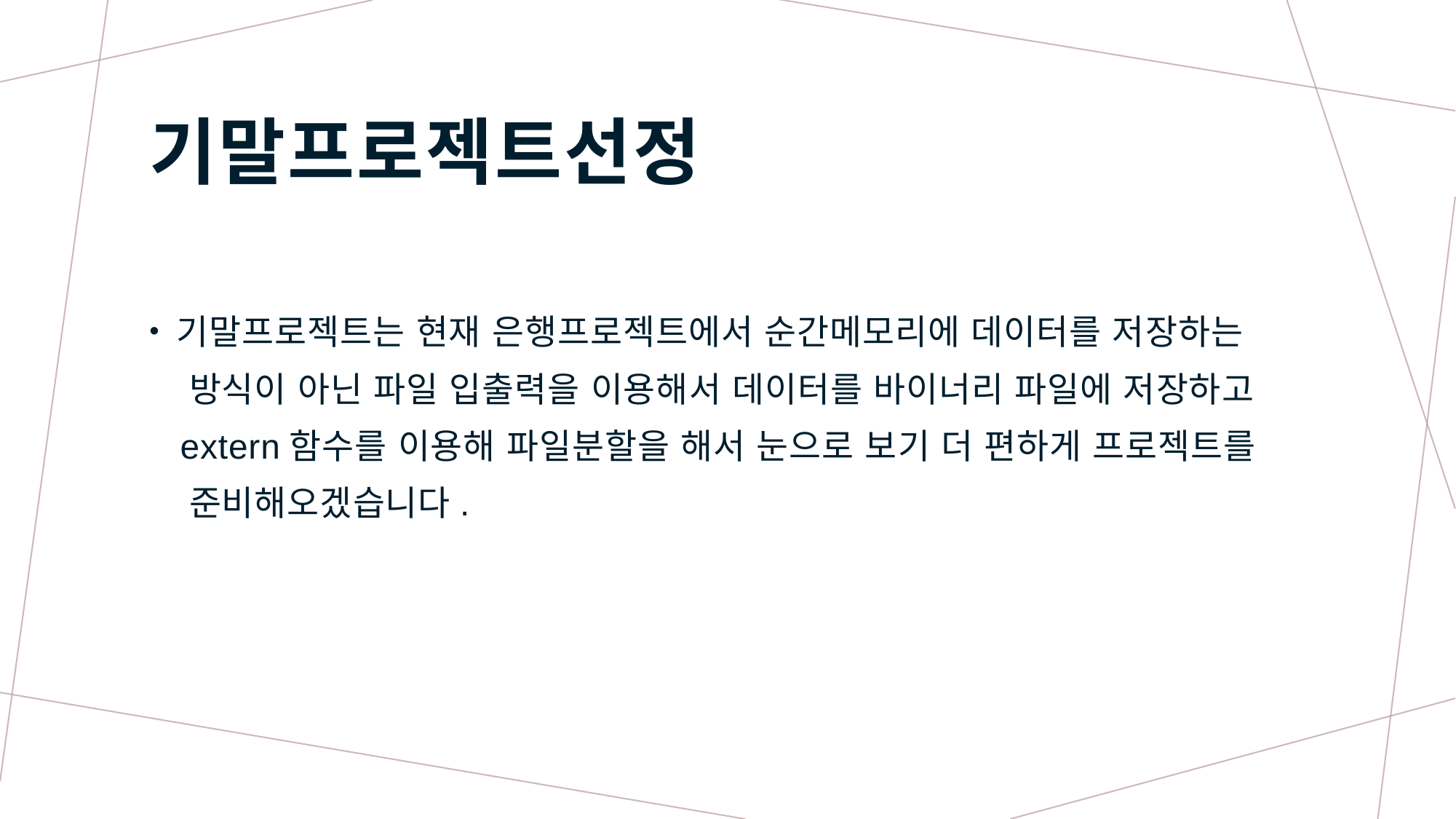

# 기말프로젝트선정

기말프로젝트는 현재 은행프로젝트에서 순간메모리에 데이터를 저장하는
   방식이 아닌 파일 입출력을 이용해서 데이터를 바이너리 파일에 저장하고
   extern함수를 이용해 파일분할을 해서 눈으로 보기 더 편하게 프로젝트를
   준비해오겠습니다.